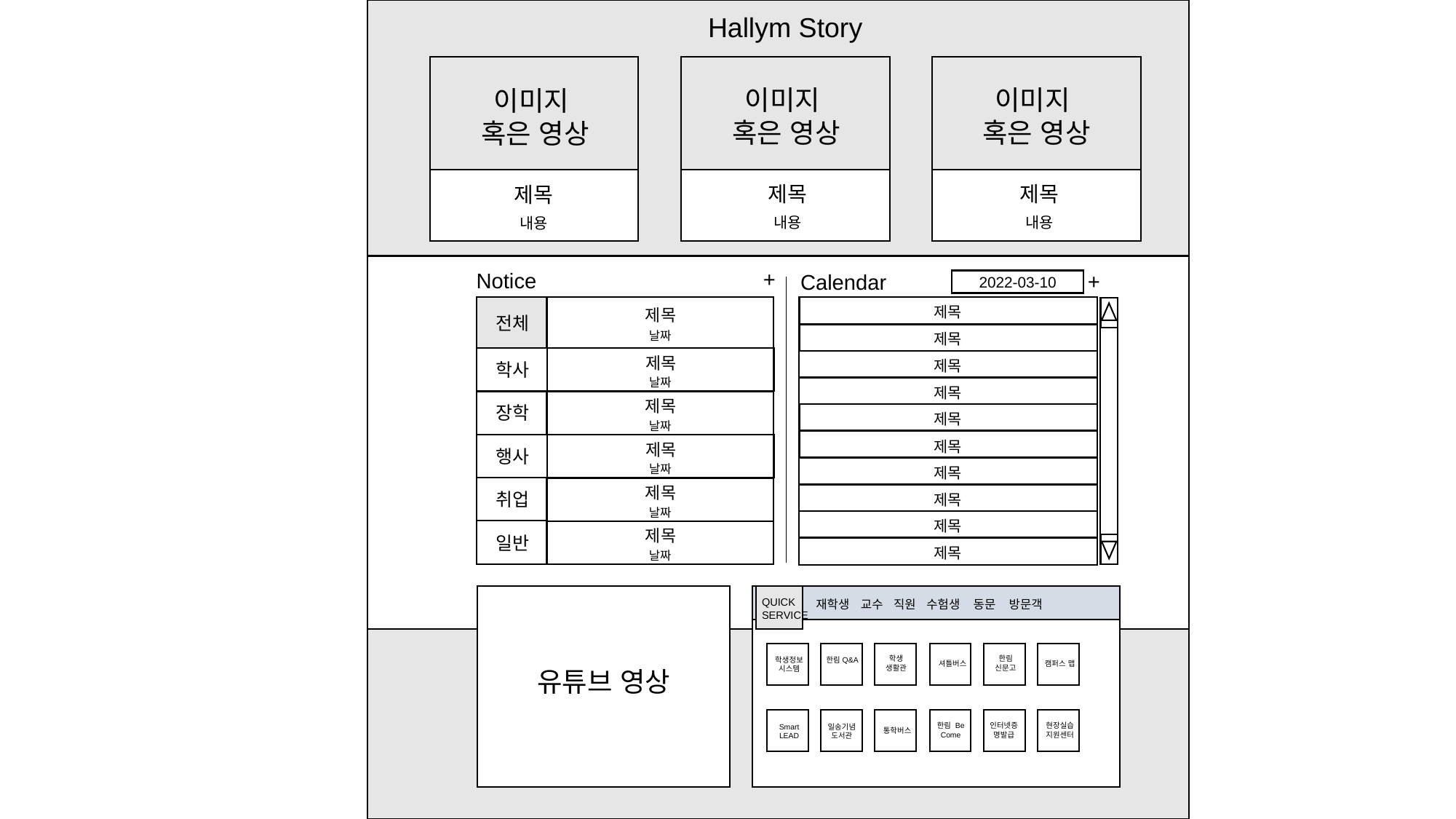

Hallym Story

이미지
혹은 영상
이미지
혹은 영상
이미지
혹은 영상

제목
제목
제목
내용
내용
내용

+
Notice
+
Calendar
2022-03-10

제목

제목

전체
날짜

제목
제목

제목
학사
날짜

제목
제목

장학

제목
날짜

제목
제목

행사
날짜

제목
제목

취업

제목
날짜

제목
제목

일반

제목

날짜

QUICK
SERVICE
재학생
교수
직원
수험생
동문
방문객

한림
신문고
학생
생활관
한림Q&A
학생정보시스템
캠퍼스 맵
셔틀버스
유튜브 영상

한림 Be Come
현장실습지원센터
인터넷증명발급
일송기념도서관
Smart
LEAD
통학버스